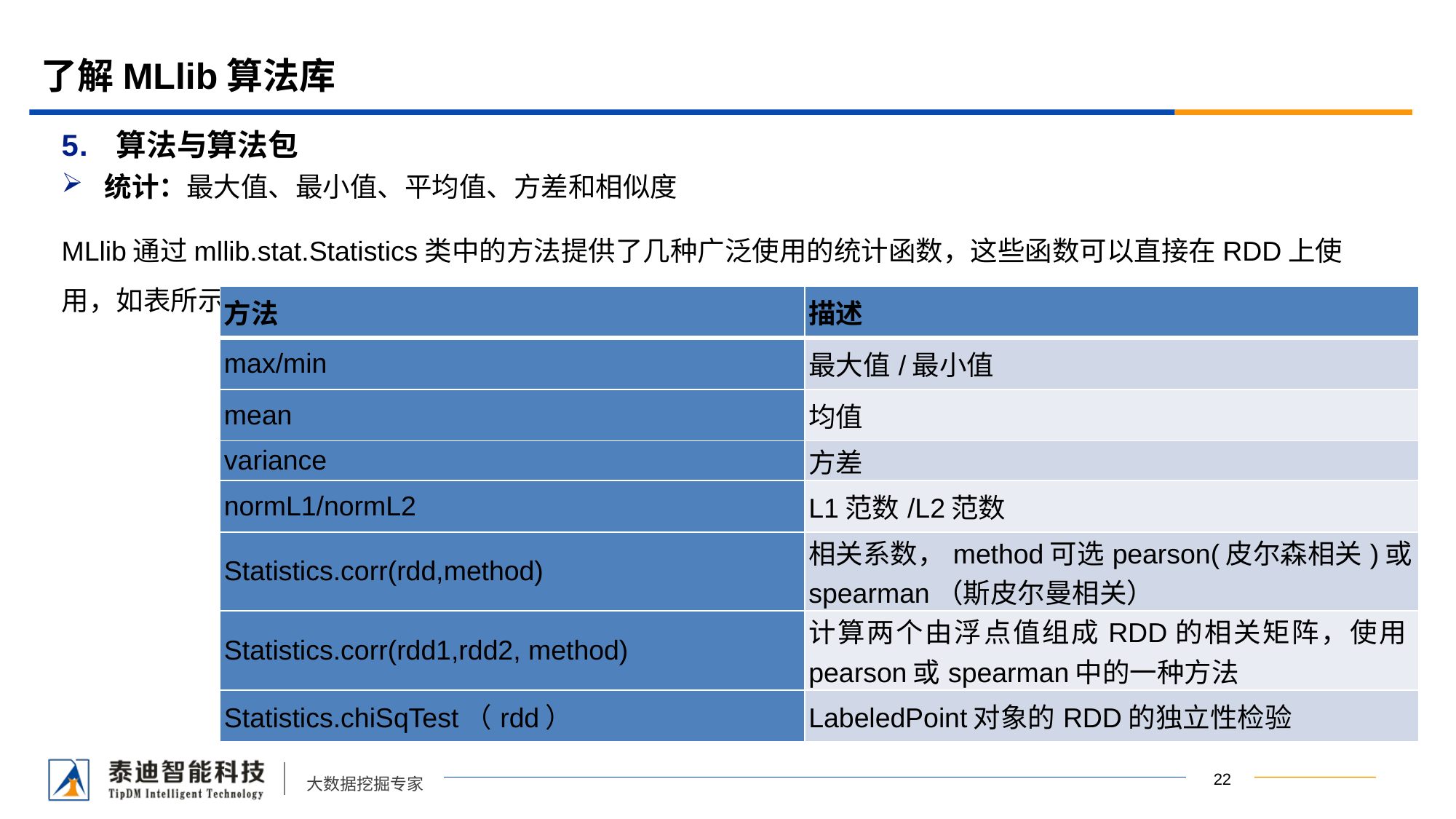

# 了解MLlib算法库
算法与算法包
统计：最大值、最小值、平均值、方差和相似度
MLlib通过mllib.stat.Statistics类中的方法提供了几种广泛使用的统计函数，这些函数可以直接在RDD上使用，如表所示
| 方法 | 描述 |
| --- | --- |
| max/min | 最大值/最小值 |
| mean | 均值 |
| variance | 方差 |
| normL1/normL2 | L1范数/L2范数 |
| Statistics.corr(rdd,method) | 相关系数，method可选pearson(皮尔森相关)或spearman（斯皮尔曼相关） |
| Statistics.corr(rdd1,rdd2, method) | 计算两个由浮点值组成RDD的相关矩阵，使用pearson或spearman中的一种方法 |
| Statistics.chiSqTest（rdd） | LabeledPoint对象的RDD的独立性检验 |